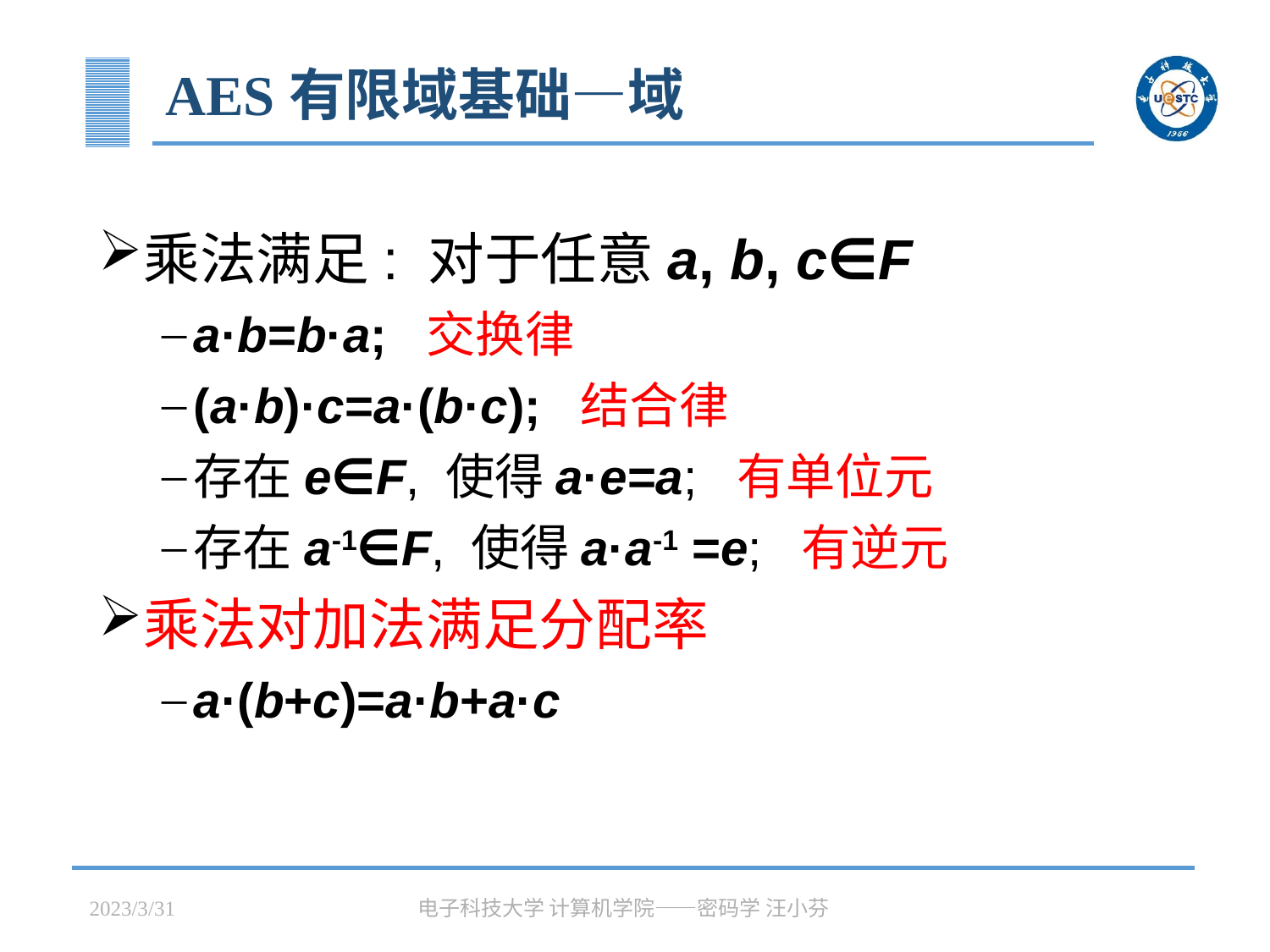

# AES有限域基础—域
乘法满足: 对于任意a, b, c∈F
a·b=b·a;  交换律
(a·b)·c=a·(b·c);  结合律
存在e∈F, 使得a·e=a;  有单位元
存在a-1∈F, 使得a·a-1 =e;  有逆元
乘法对加法满足分配率
a·(b+c)=a·b+a·c

2023/3/31
电子科技大学 计算机学院——密码学 汪小芬